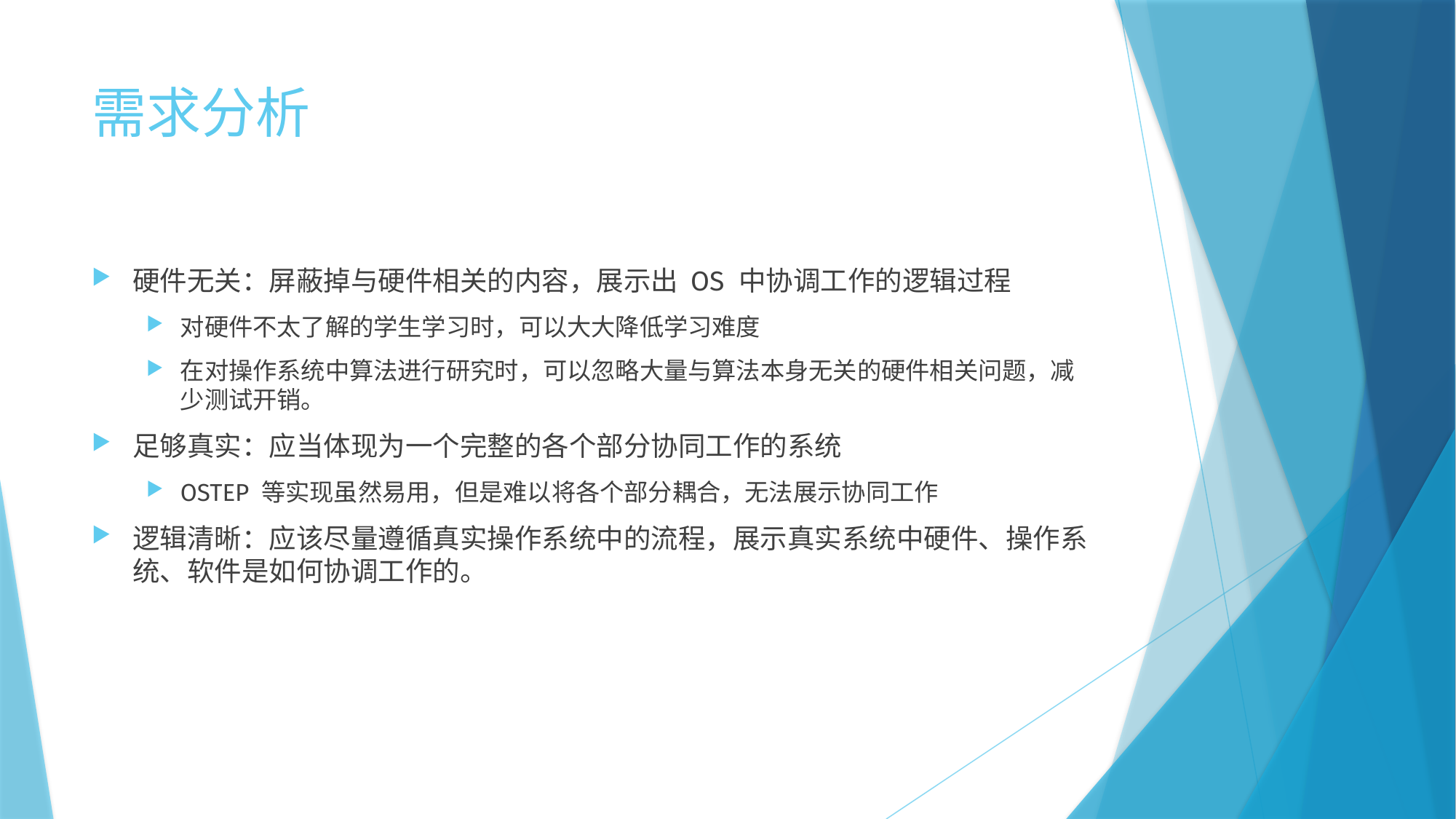

# 需求分析
硬件无关：屏蔽掉与硬件相关的内容，展示出 OS 中协调工作的逻辑过程
对硬件不太了解的学生学习时，可以大大降低学习难度
在对操作系统中算法进行研究时，可以忽略大量与算法本身无关的硬件相关问题，减少测试开销。
足够真实：应当体现为一个完整的各个部分协同工作的系统
OSTEP 等实现虽然易用，但是难以将各个部分耦合，无法展示协同工作
逻辑清晰：应该尽量遵循真实操作系统中的流程，展示真实系统中硬件、操作系统、软件是如何协调工作的。